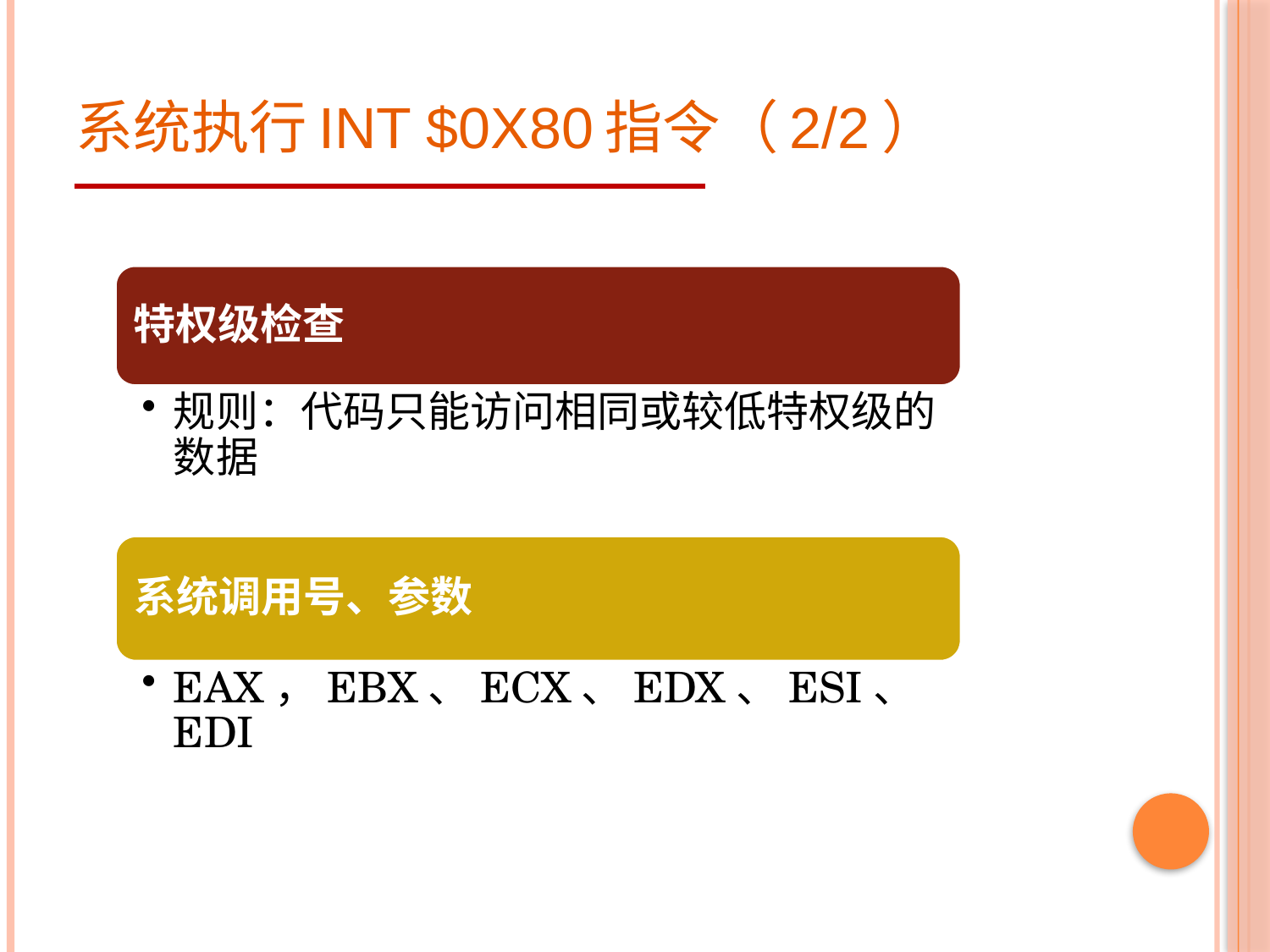

# 系统执行int $0x80指令（2/2）
特权级检查
规则：代码只能访问相同或较低特权级的数据
系统调用号、参数
EAX，EBX、ECX、EDX、ESI、EDI